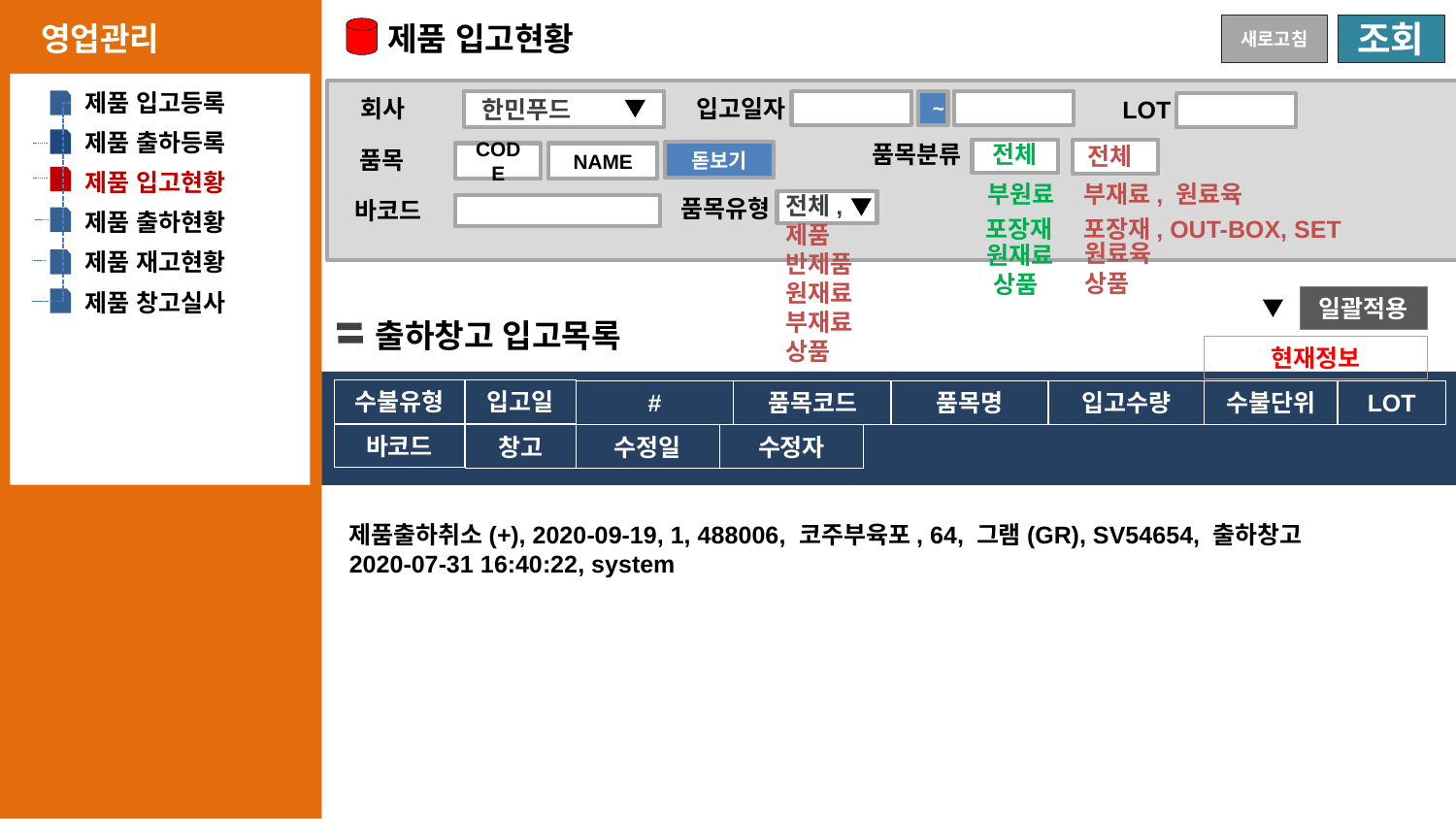

제품 입고현황
영업관리
새로고침
조회

제품 입고등록

회사
입고일자
한민푸드
LOT

~

제품 출하등록

전체
전체
부원료
부재료, 원료육
포장재
포장재, OUT-BOX, SET
원료육
원재료
상품
상품
품목분류
품목

돋보기
CODE
NAME
제품 입고현황

전체,
제품
반제품
원재료
부재료
상품
품목유형
바코드

제품 출하현황

제품 재고현황

제품 창고실사
일괄적용

출하창고 입고목록

현재정보

수불유형
입고일
#
품목코드
품목명
입고수량
수불단위
LOT
바코드
수정일
수정자
창고
제품출하취소(+), 2020-09-19, 1, 488006, 코주부육포, 64, 그램(GR), SV54654, 출하창고
2020-07-31 16:40:22, system